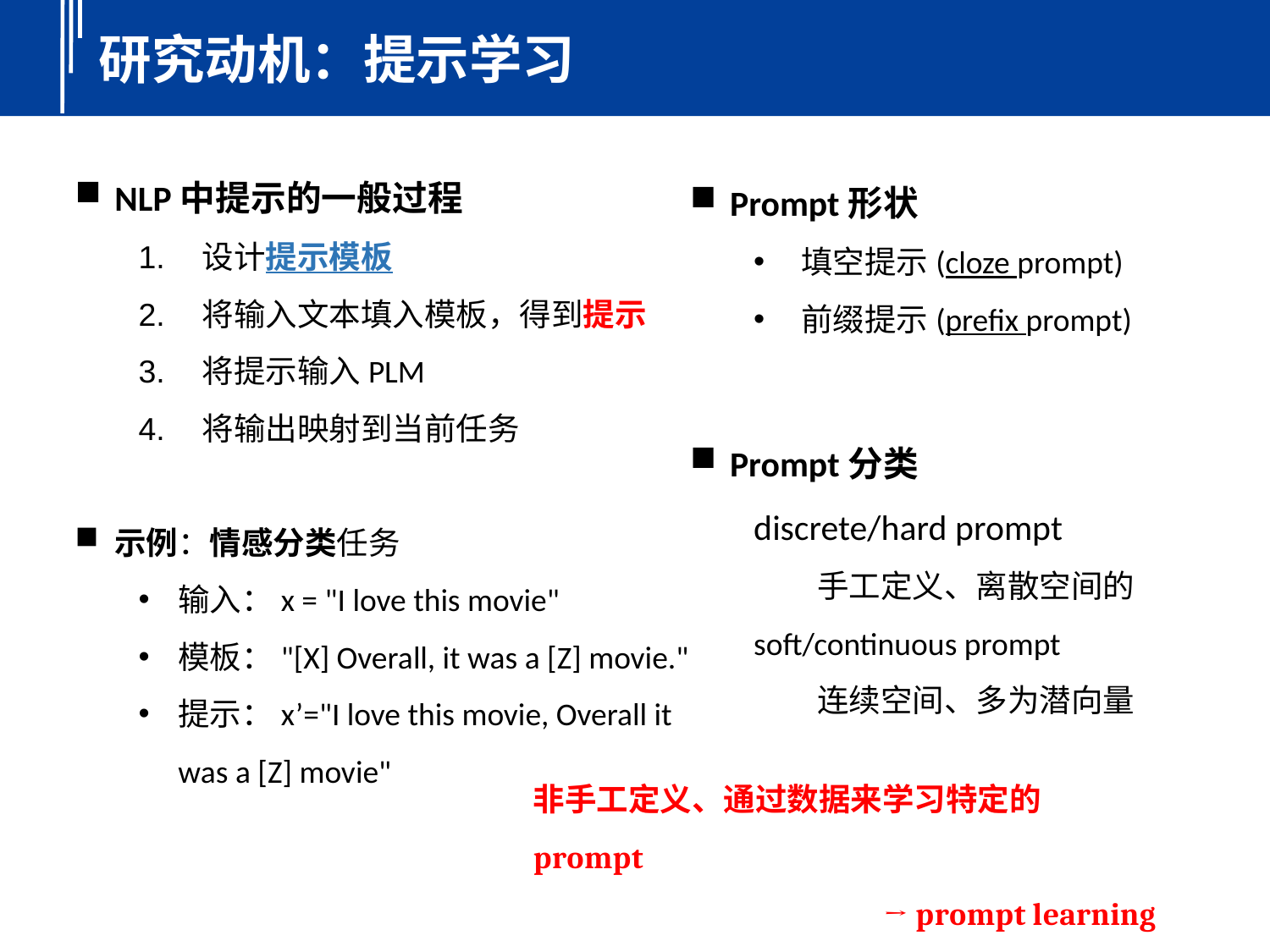

研究动机：提示学习
NLP中提示的一般过程
设计提示模板
将输入文本填入模板，得到提示
将提示输入PLM
将输出映射到当前任务

示例：情感分类任务
输入：x = "I love this movie"
模板："[X] Overall, it was a [Z] movie."
提示：x’="I love this movie, Overall it was a [Z] movie"
Prompt形状
填空提示(cloze prompt)
前缀提示(prefix prompt)
Prompt分类
discrete/hard prompt
手工定义、离散空间的
soft/continuous prompt
连续空间、多为潜向量
非手工定义、通过数据来学习特定的prompt
→ prompt learning
6